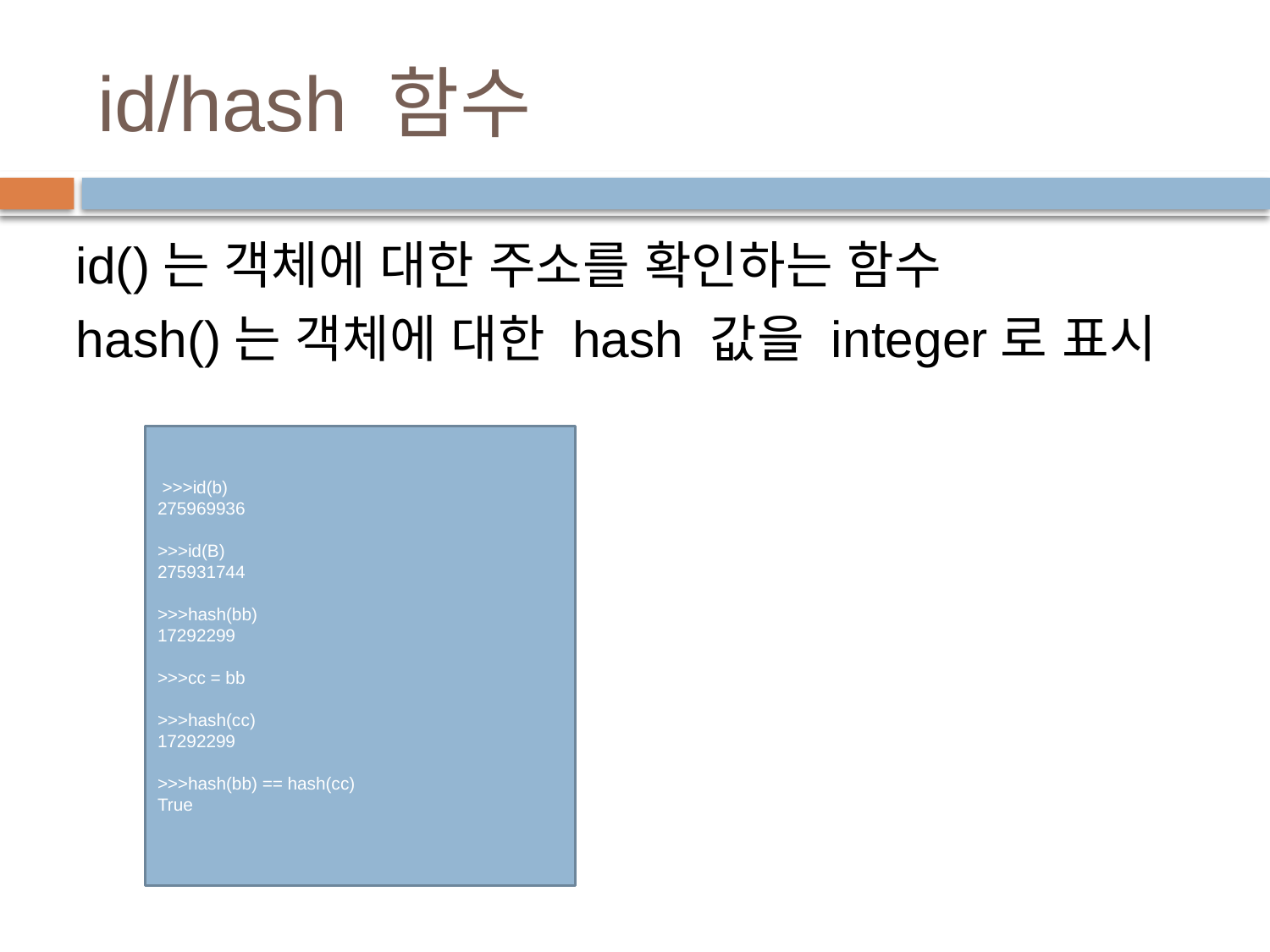

# id/hash 함수
id()는 객체에 대한 주소를 확인하는 함수
hash()는 객체에 대한 hash 값을 integer로 표시
 >>>id(b)
275969936

>>>id(B)
275931744

>>>hash(bb)
17292299

>>>cc = bb

>>>hash(cc)
17292299

>>>hash(bb) == hash(cc)
True